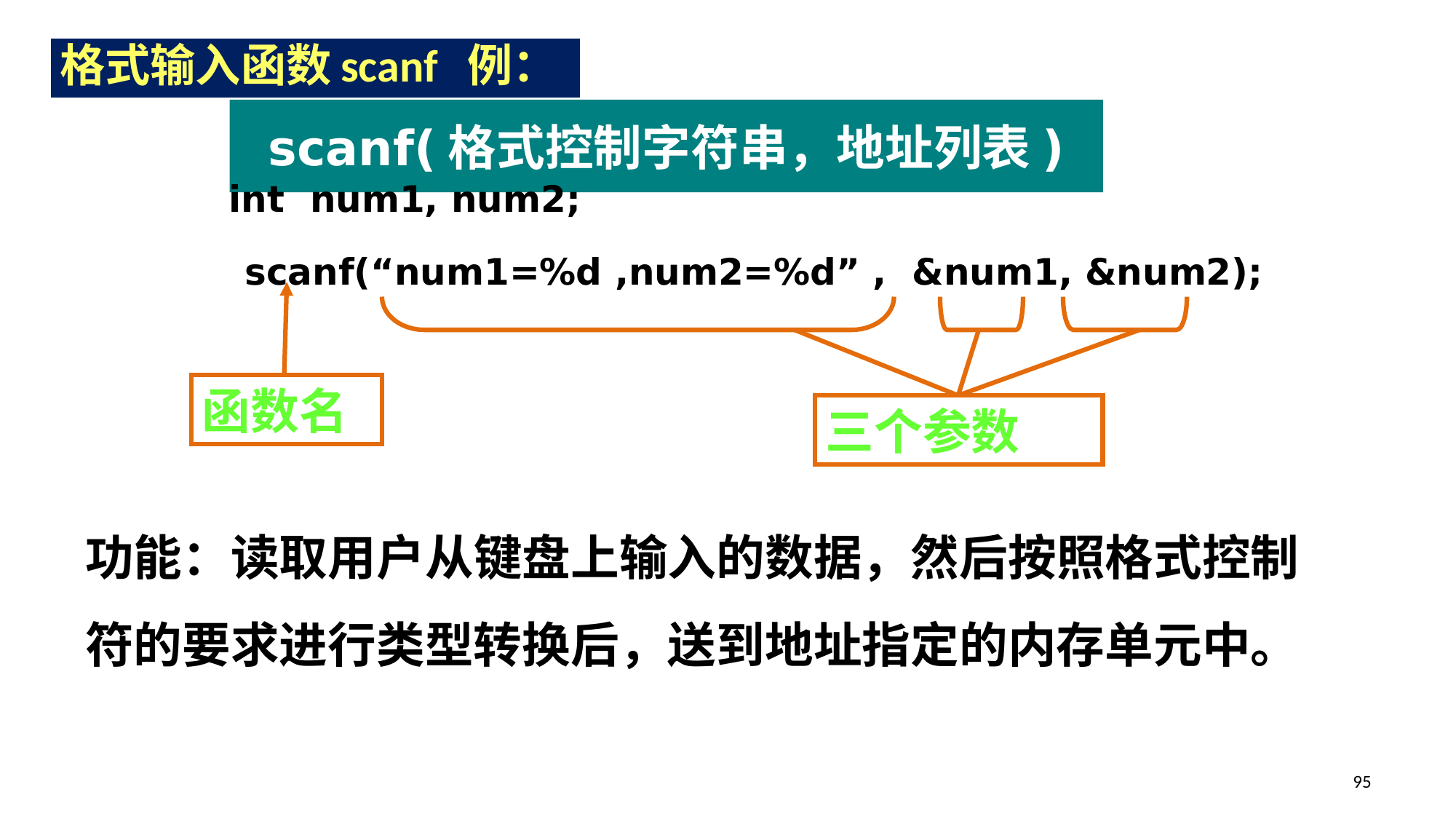

格式输入函数scanf  例：

scanf(格式控制字符串，地址列表)
int  num1, num2;
scanf(“num1=%d ,num2=%d” ,  &num1, &num2);

函数名
三个参数
功能：读取用户从键盘上输入的数据，然后按照格式控制符的要求进行类型转换后，送到地址指定的内存单元中。
95